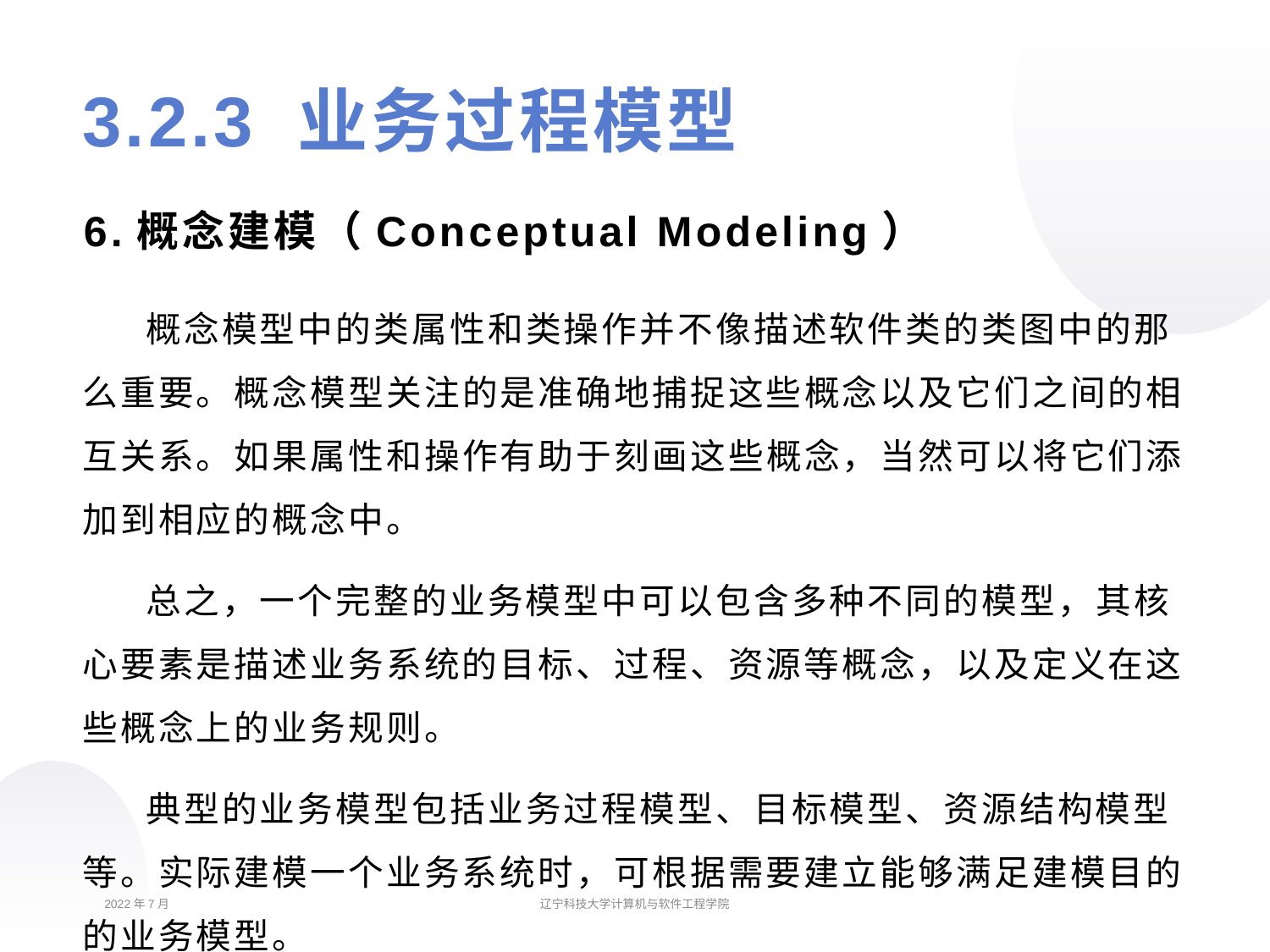

# 3.2.3 业务过程模型
6.概念建模（Conceptual Modeling）

概念模型中的类属性和类操作并不像描述软件类的类图中的那么重要。概念模型关注的是准确地捕捉这些概念以及它们之间的相互关系。如果属性和操作有助于刻画这些概念，当然可以将它们添加到相应的概念中。
总之，一个完整的业务模型中可以包含多种不同的模型，其核心要素是描述业务系统的目标、过程、资源等概念，以及定义在这些概念上的业务规则。
典型的业务模型包括业务过程模型、目标模型、资源结构模型等。实际建模一个业务系统时，可根据需要建立能够满足建模目的的业务模型。

2022年7月
辽宁科技大学计算机与软件工程学院
70